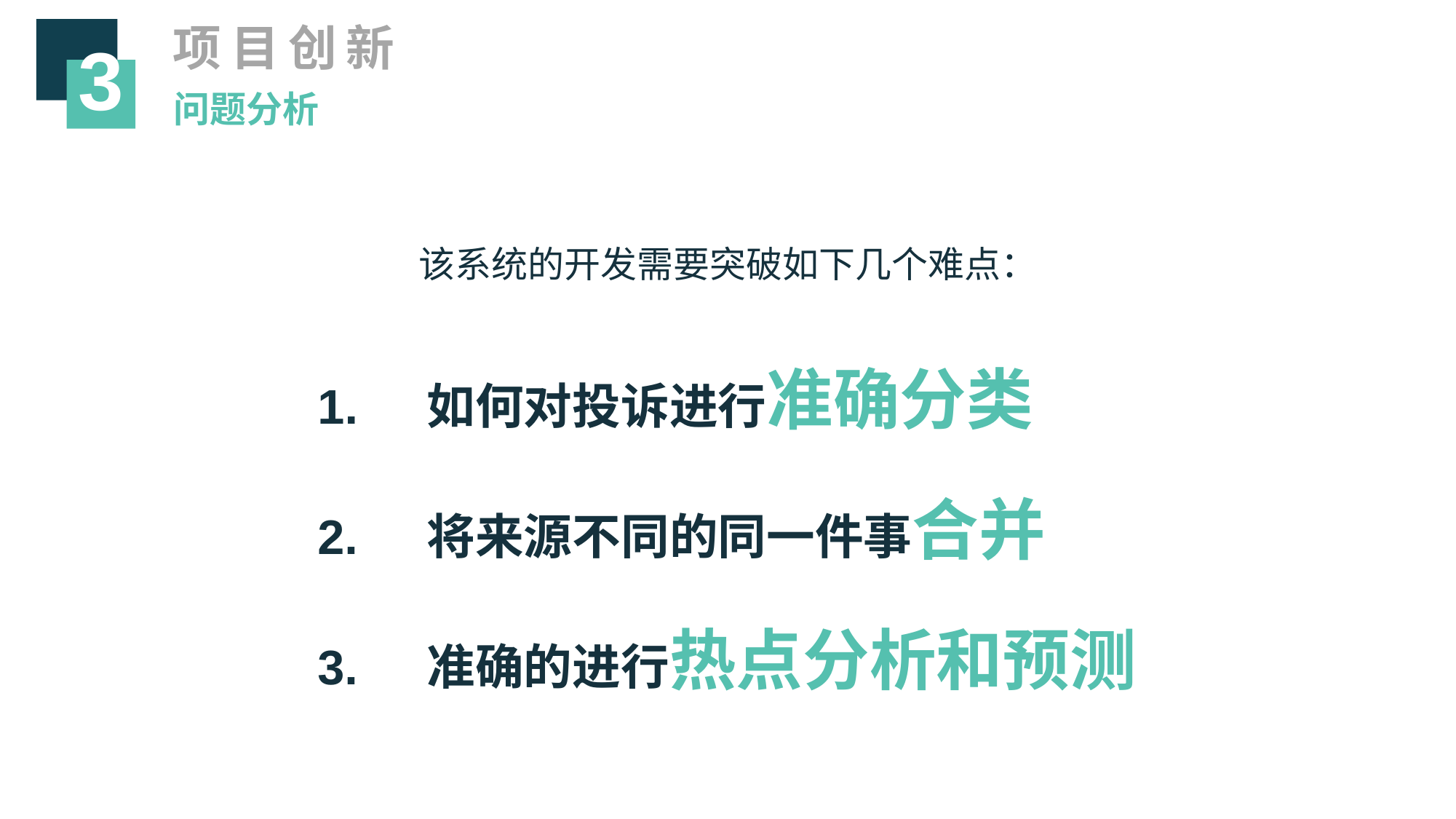

项目创新

3
问题分析
该系统的开发需要突破如下几个难点：
1.	如何对投诉进行准确分类
2.	将来源不同的同一件事合并
3.	准确的进行热点分析和预测